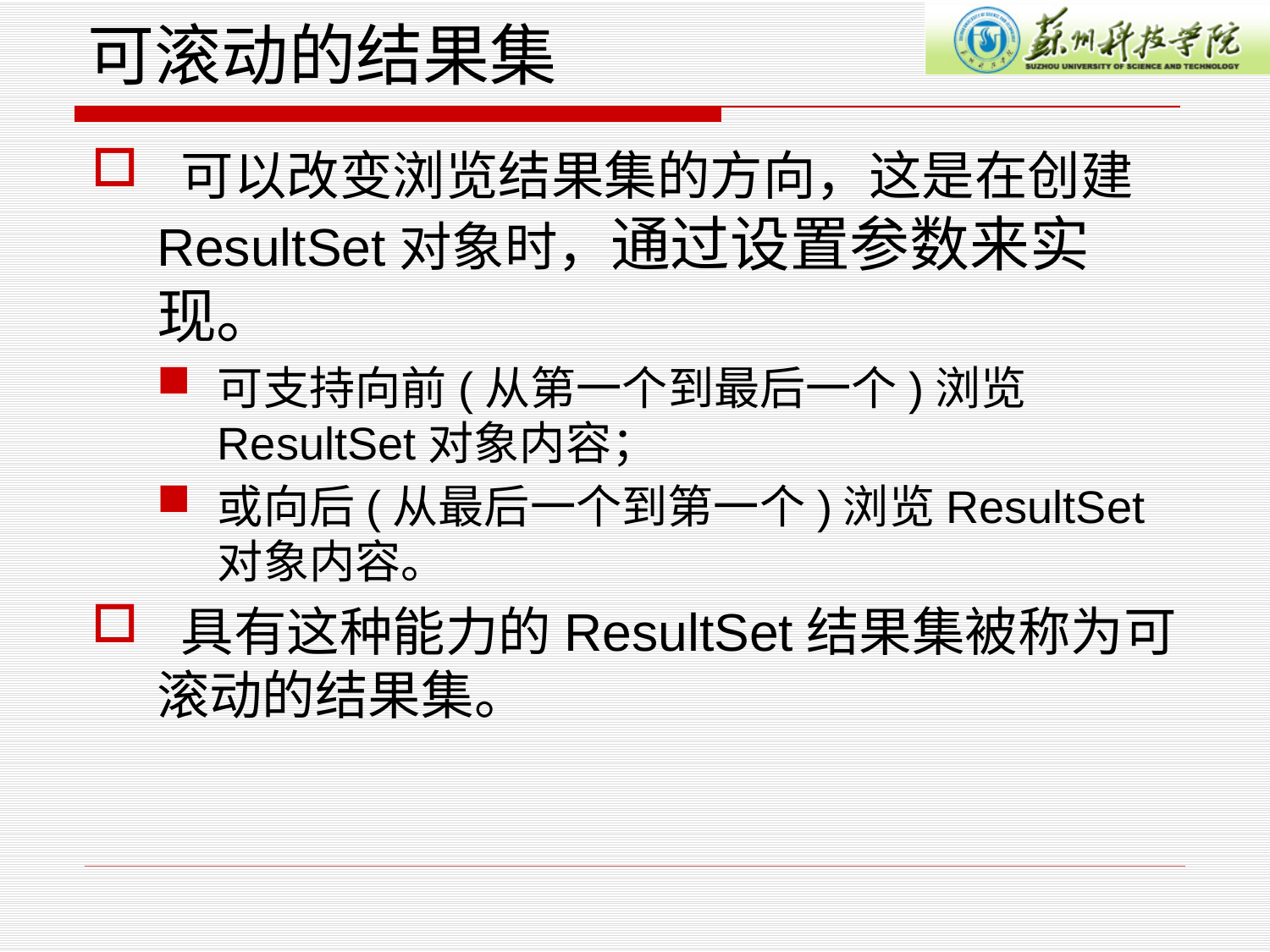

# 可滚动的结果集
 可以改变浏览结果集的方向，这是在创建ResultSet对象时，通过设置参数来实现。
可支持向前(从第一个到最后一个)浏览ResultSet对象内容；
或向后(从最后一个到第一个)浏览ResultSet对象内容。
 具有这种能力的ResultSet结果集被称为可滚动的结果集。